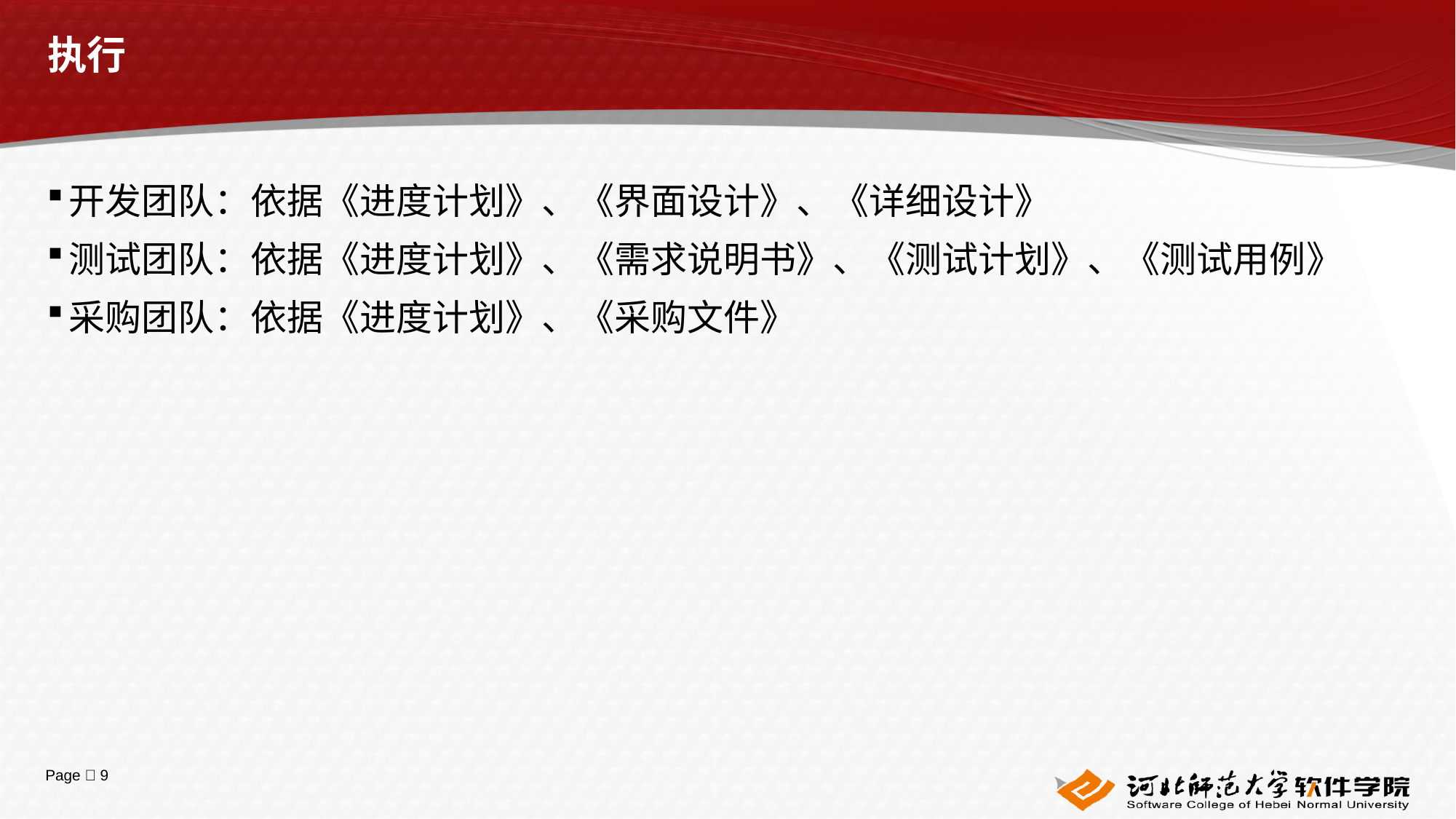

# 执行
开发团队：依据《进度计划》、《界面设计》、《详细设计》
测试团队：依据《进度计划》、《需求说明书》、《测试计划》、《测试用例》
采购团队：依据《进度计划》、《采购文件》